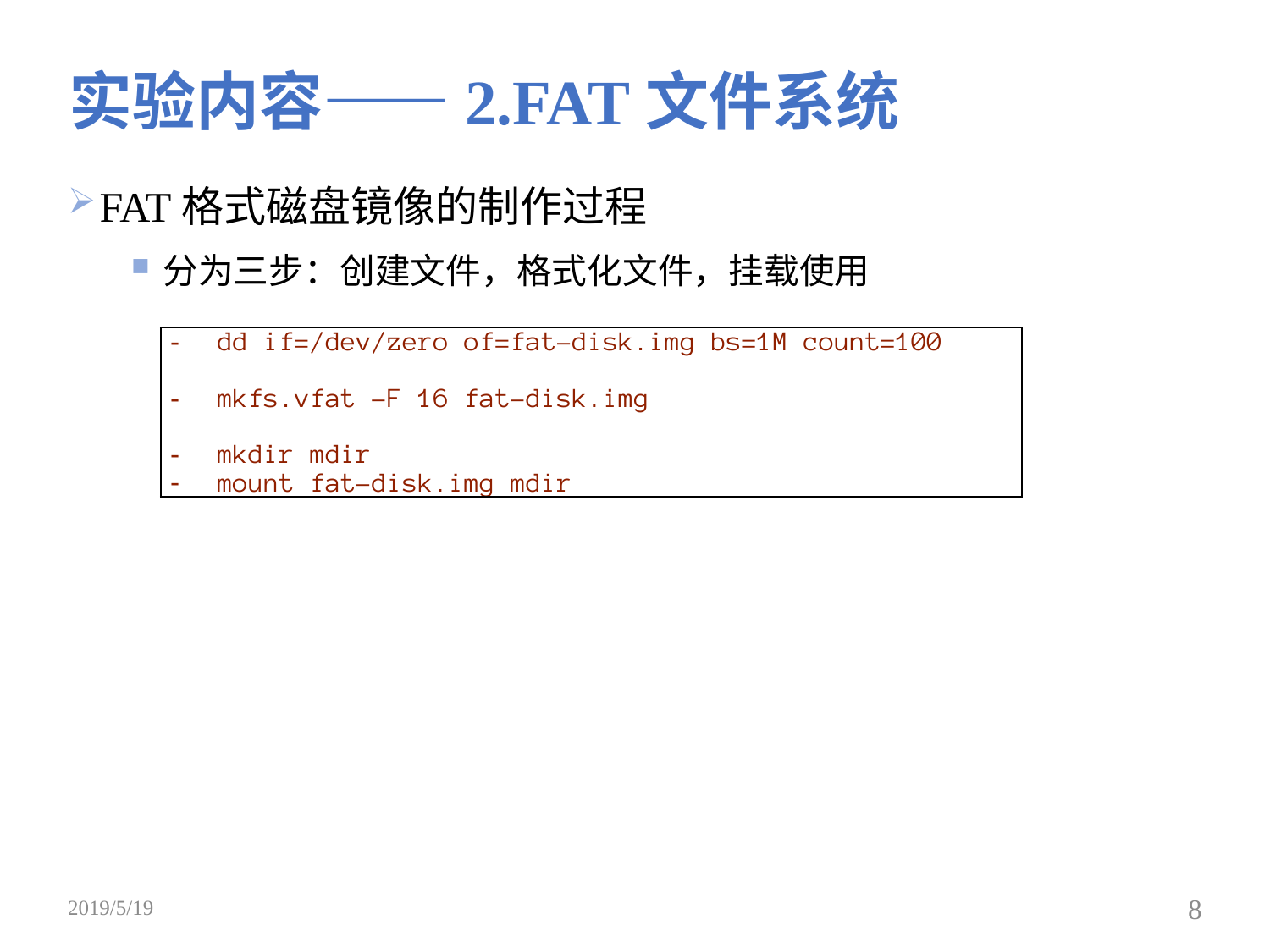

# 实验内容——2.FAT文件系统
FAT格式磁盘镜像的制作过程
分为三步：创建文件，格式化文件，挂载使用
| dd if=/dev/zero of=fat-disk.img bs=1M count=100 mkfs.vfat -F 16 fat-disk.img mkdir mdir mount fat-disk.img mdir |
| --- |
2019/5/19
8